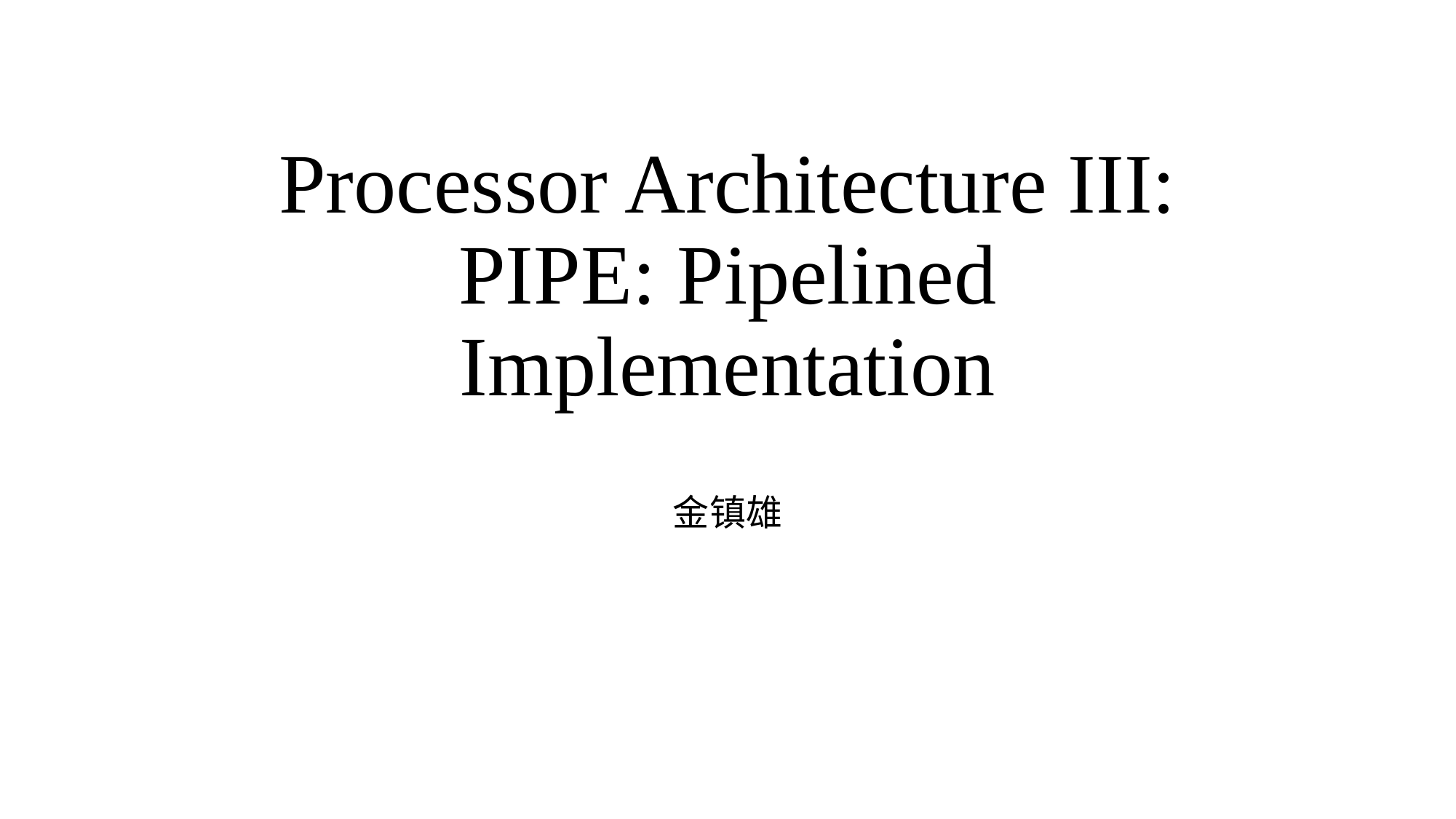

# Processor Architecture III: PIPE: Pipelined Implementation

金镇雄